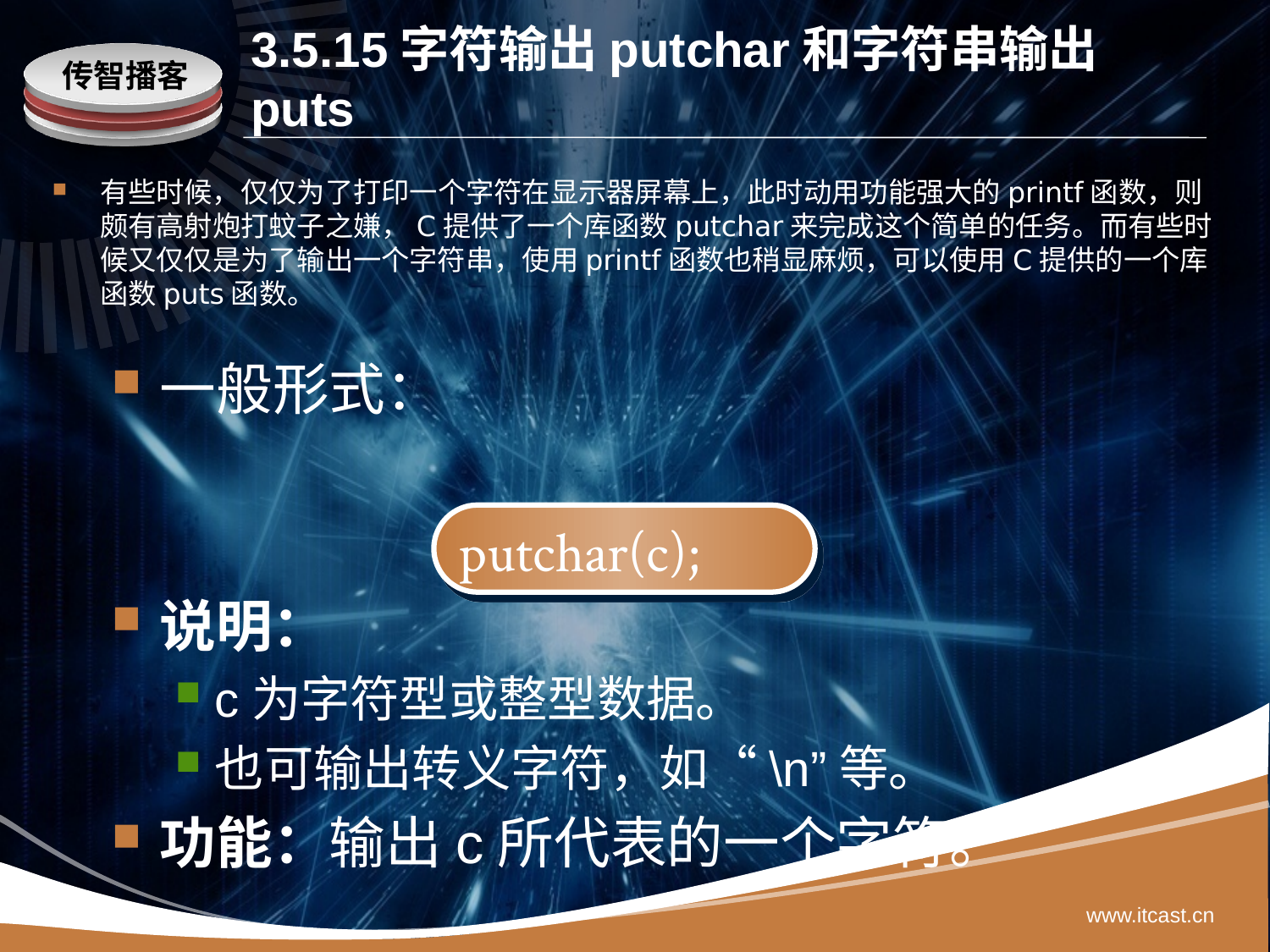

# 3.5.15字符输出putchar和字符串输出puts
有些时候，仅仅为了打印一个字符在显示器屏幕上，此时动用功能强大的printf函数，则颇有高射炮打蚊子之嫌，C提供了一个库函数putchar来完成这个简单的任务。而有些时候又仅仅是为了输出一个字符串，使用printf函数也稍显麻烦，可以使用C提供的一个库函数puts函数。

一般形式：

说明：
c为字符型或整型数据。
也可输出转义字符，如“\n”等。
功能：输出c所代表的一个字符。

putchar(c);
www.itcast.cn